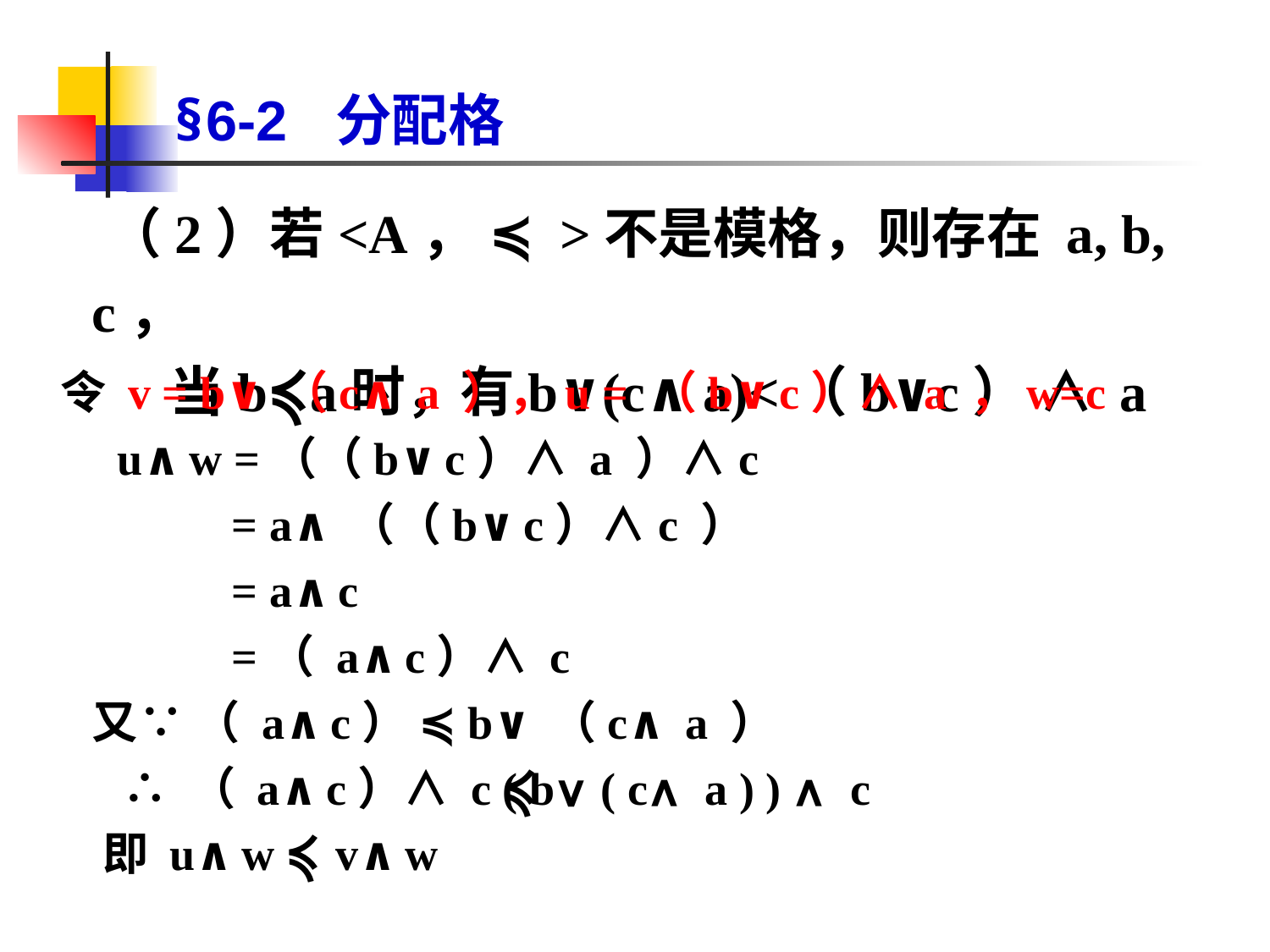

# §6-2 分配格
    （2）若<A， ≼ >不是模格，则存在 a, b, c，
         当b≼a时，有b∨(c∧ a)<（b∨c） ∧ a
令 v = b∨（c∧ a ），u = （b∨c）∧ a ，w=c
     u∧w =（（b∨c）∧ a ）∧c
               = a∧（（b∨c）∧c ）
               = a∧c
               =（ a∧c）∧ c
  又∵ （ a∧c） ≼b∨（c∧ a ）
      ∴ （ a∧c）∧ c ≼( b∨( c∧ a ) ) ∧ c
   即 u∧w ≼ v∧w
12